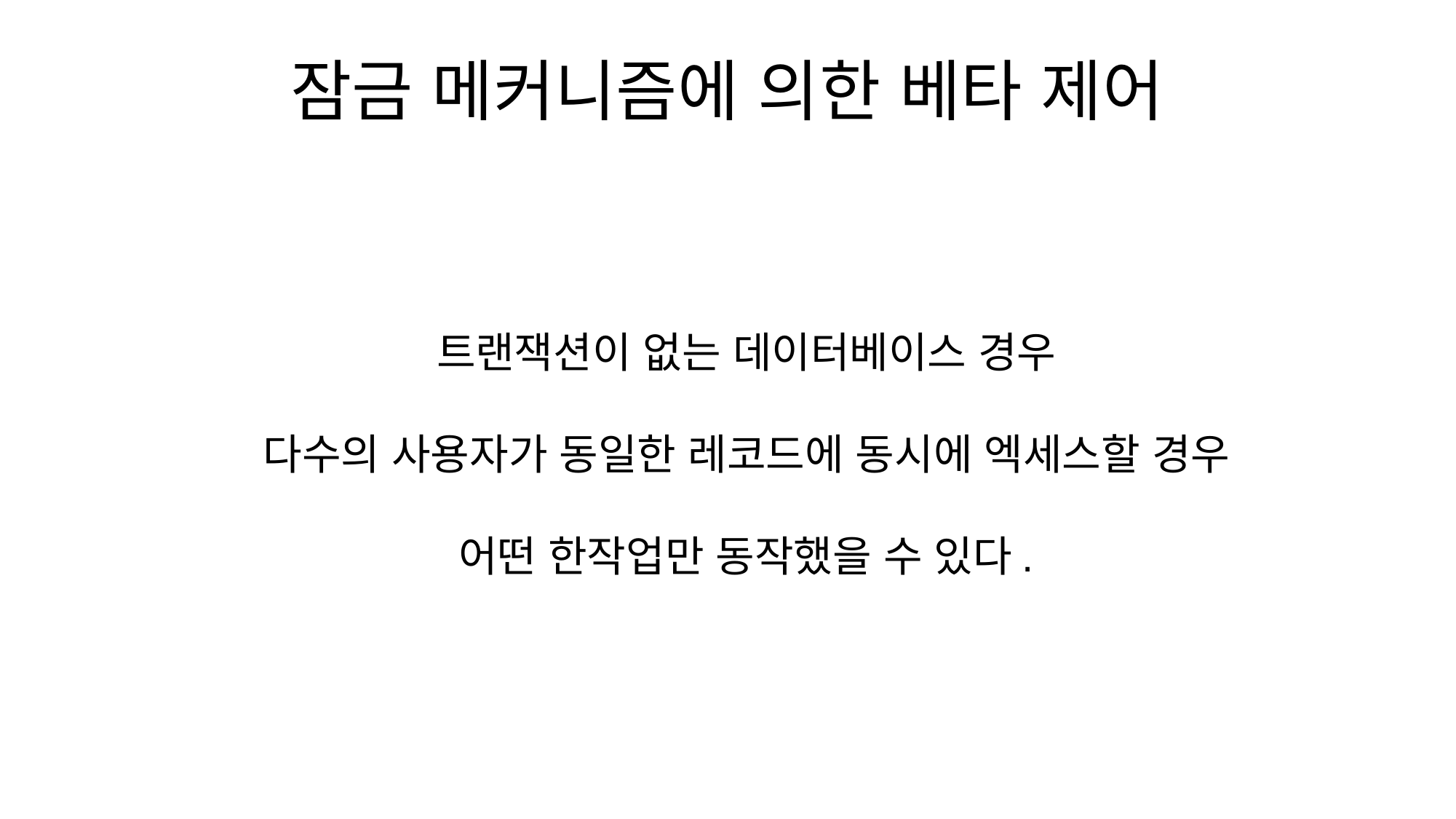

# 잠금 메커니즘에 의한 베타 제어
트랜잭션이 없는 데이터베이스 경우

다수의 사용자가 동일한 레코드에 동시에 엑세스할 경우

어떤 한작업만 동작했을 수 있다.